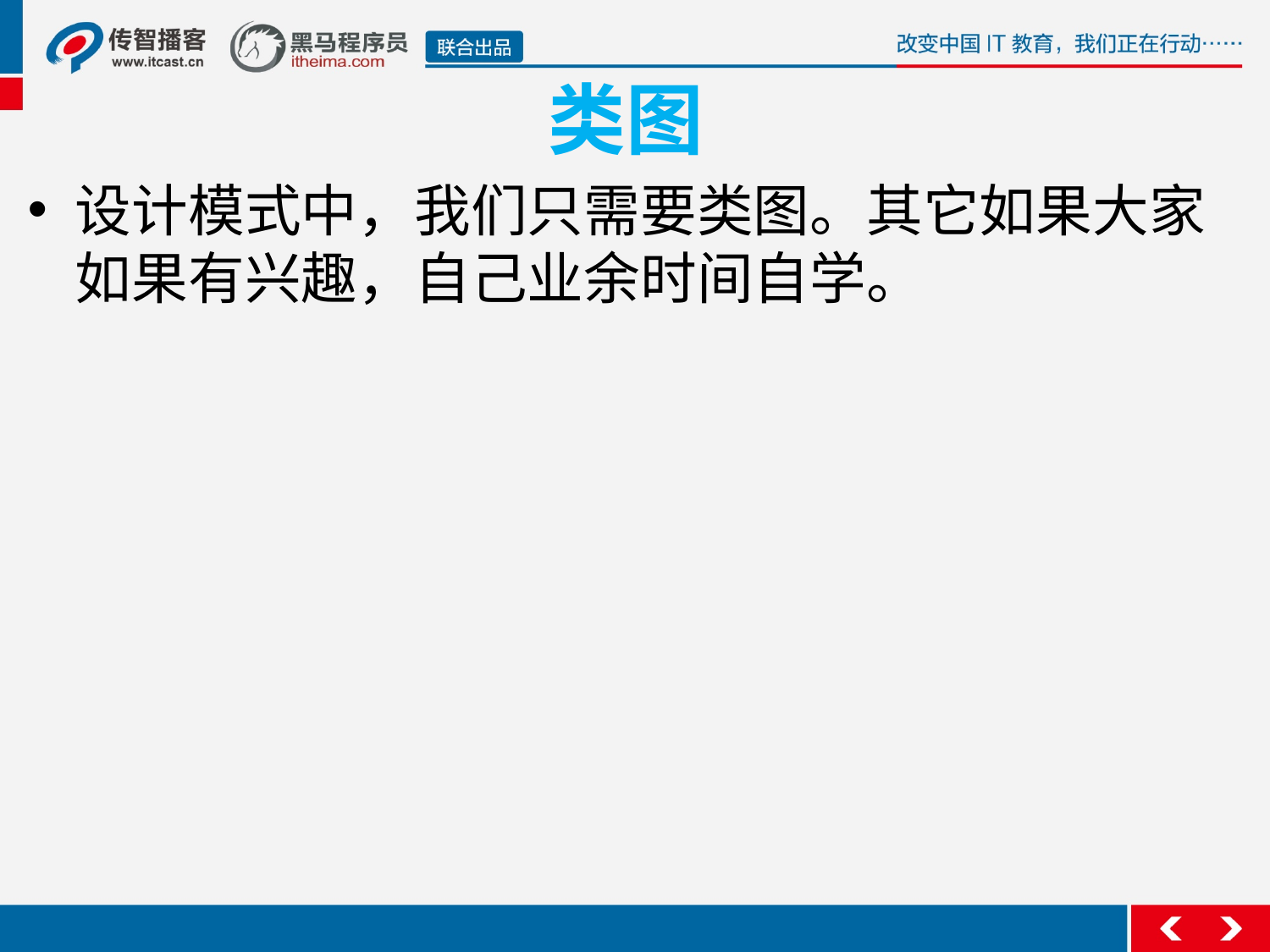

# 类图
设计模式中，我们只需要类图。其它如果大家如果有兴趣，自己业余时间自学。